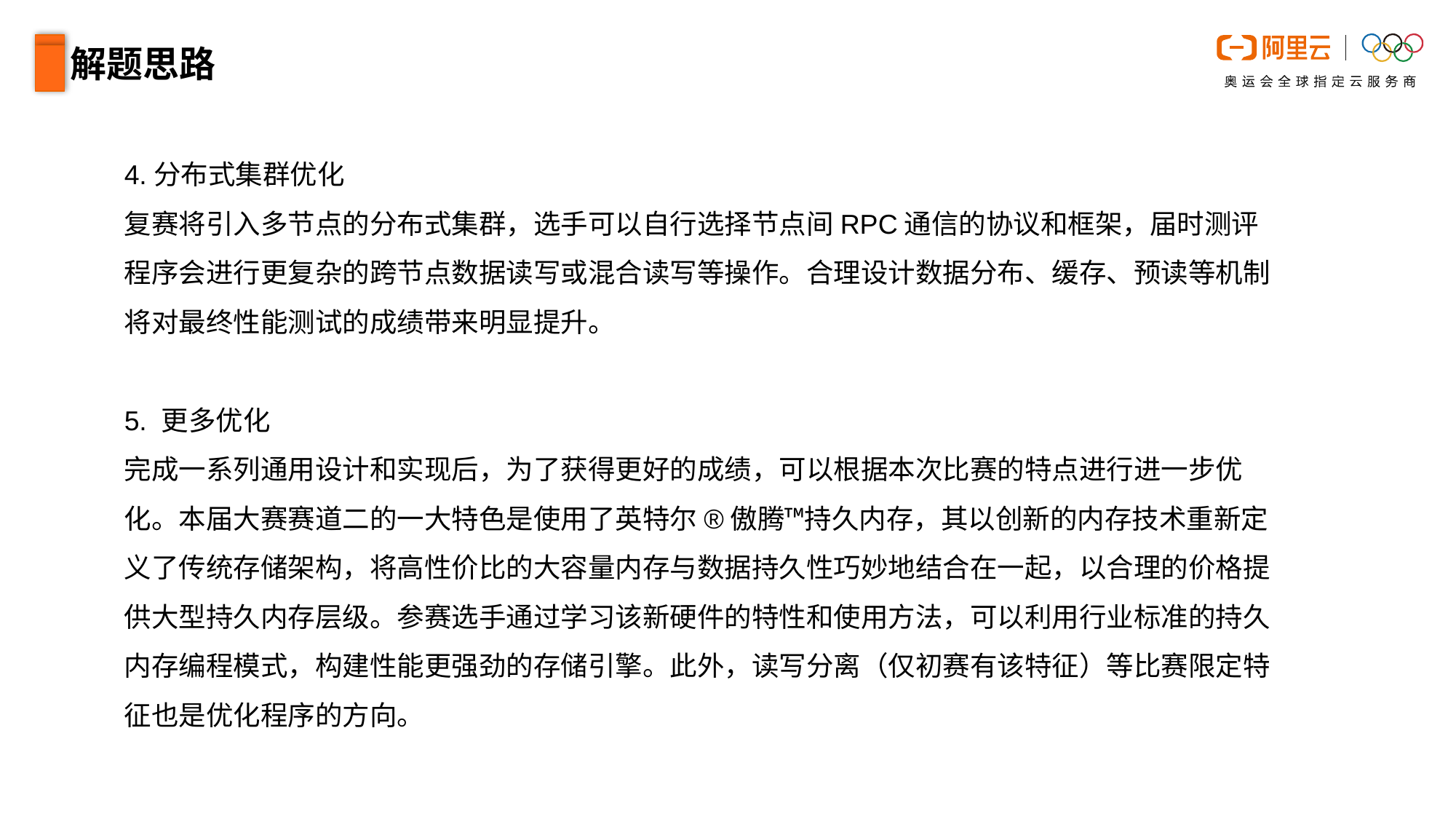

E6636BC20180234D78A0072836F0BC9032B9B20C109CDB50ACD98F3EB1E42B59FB4CBC384169FB0822692C083846D6EB8519218A41D0ABC11BBFC2207D3E14D324FCBDAD0E21E4D754D22B07689248932FF4E0C77CD952C4A8AB419E0E39DC08D9962D966E3

解题思路

4.分布式集群优化
复赛将引入多节点的分布式集群，选手可以自行选择节点间RPC通信的协议和框架，届时测评程序会进行更复杂的跨节点数据读写或混合读写等操作。合理设计数据分布、缓存、预读等机制将对最终性能测试的成绩带来明显提升。

5. 更多优化
完成一系列通用设计和实现后，为了获得更好的成绩，可以根据本次比赛的特点进行进一步优化。本届大赛赛道二的一大特色是使用了英特尔®傲腾™持久内存，其以创新的内存技术重新定义了传统存储架构，将高性价比的大容量内存与数据持久性巧妙地结合在一起，以合理的价格提供大型持久内存层级。参赛选手通过学习该新硬件的特性和使用方法，可以利用行业标准的持久内存编程模式，构建性能更强劲的存储引擎。此外，读写分离（仅初赛有该特征）等比赛限定特征也是优化程序的方向。